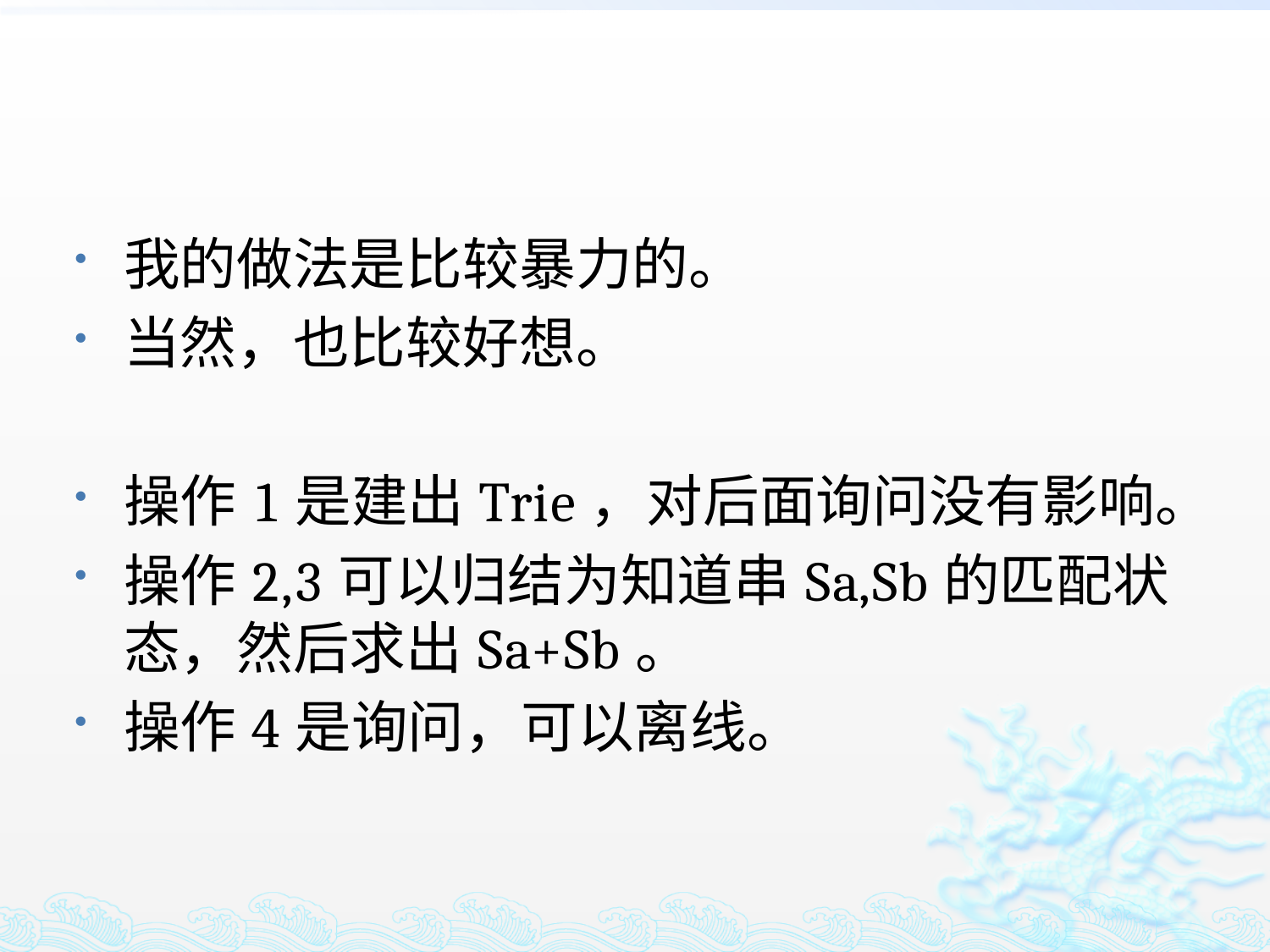

#
我的做法是比较暴力的。
当然，也比较好想。

操作1是建出Trie，对后面询问没有影响。
操作2,3可以归结为知道串Sa,Sb的匹配状态，然后求出Sa+Sb。
操作4是询问，可以离线。